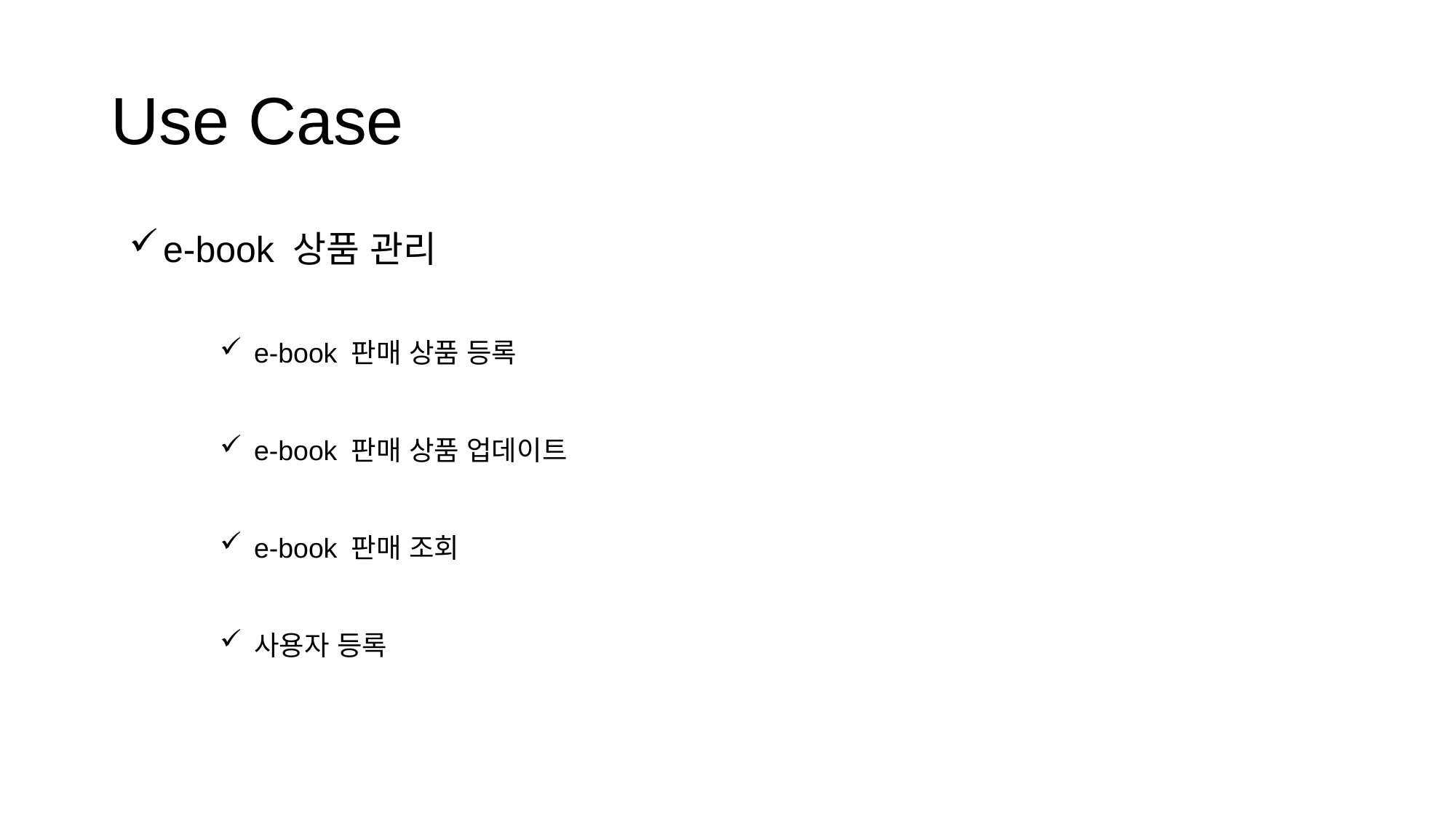

# Use Case
e-book 상품 관리
e-book 판매 상품 등록
e-book 판매 상품 업데이트
e-book 판매 조회
사용자 등록